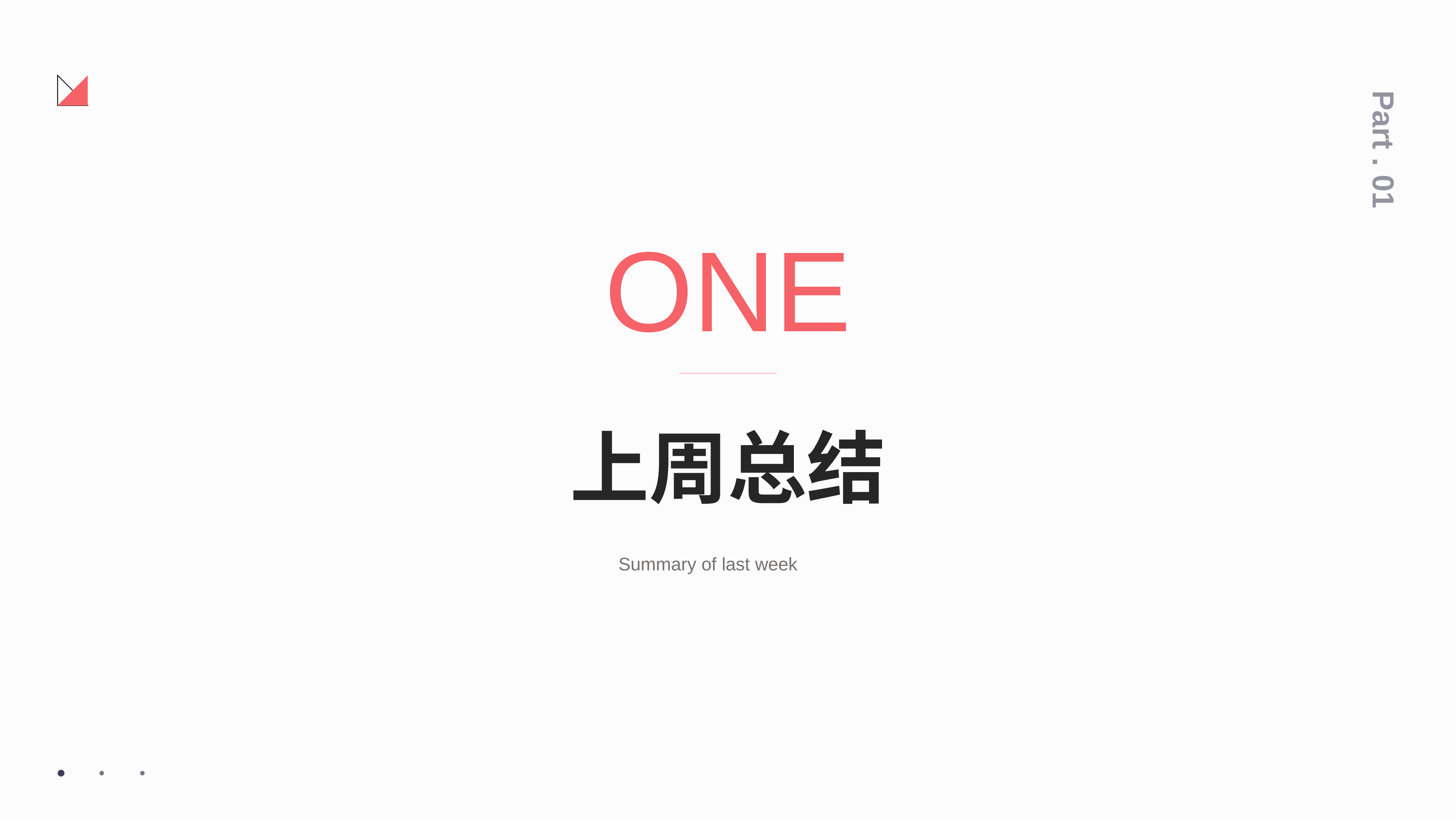

Part . 01
ONE
上周总结
Summary of last week